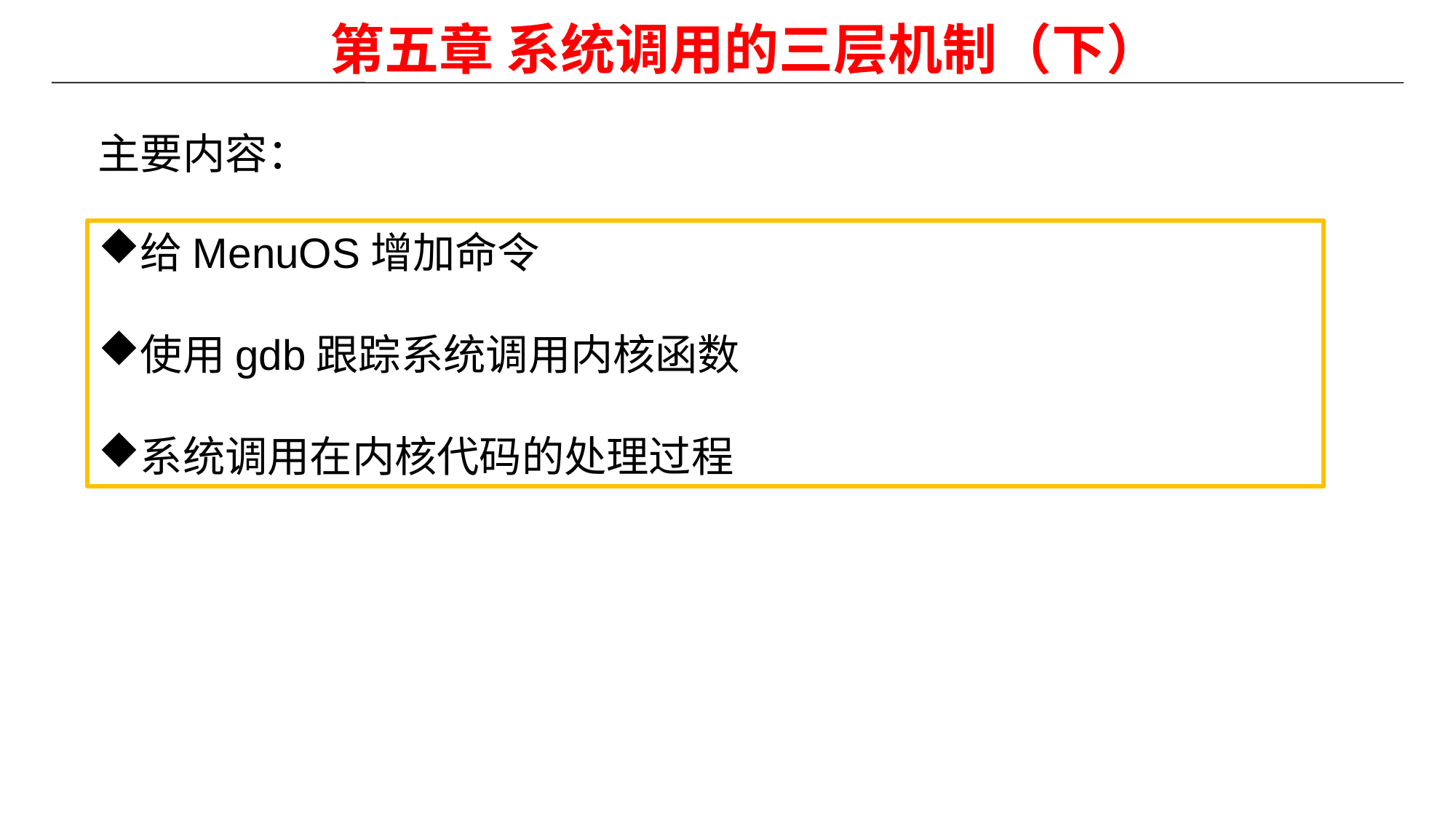

第五章 系统调用的三层机制（下）
主要内容：
给MenuOS增加命令

使用gdb跟踪系统调用内核函数

系统调用在内核代码的处理过程